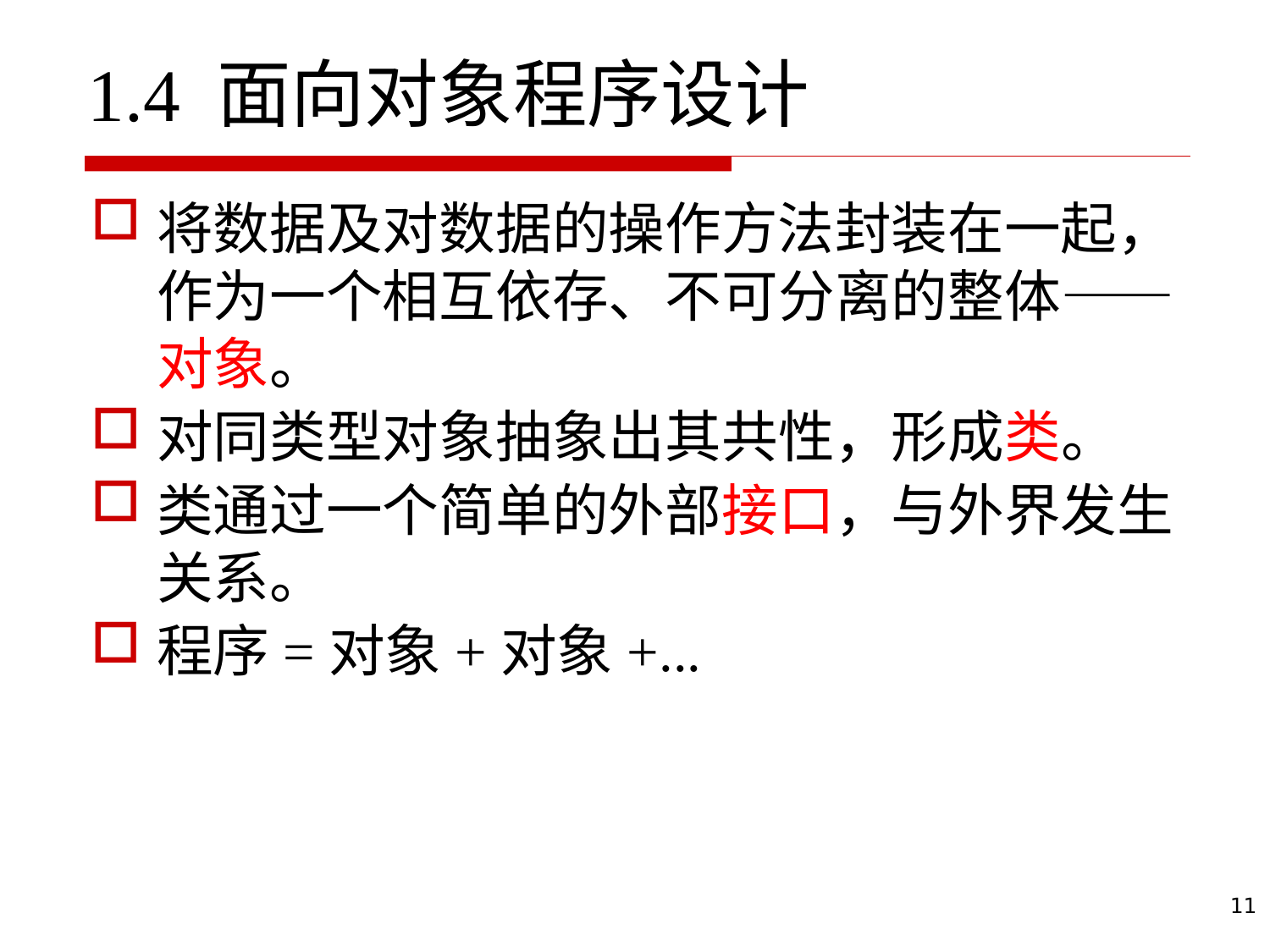

# 1.4 面向对象程序设计
将数据及对数据的操作方法封装在一起，作为一个相互依存、不可分离的整体——对象。
对同类型对象抽象出其共性，形成类。
类通过一个简单的外部接口，与外界发生关系。
程序=对象+对象+...
11